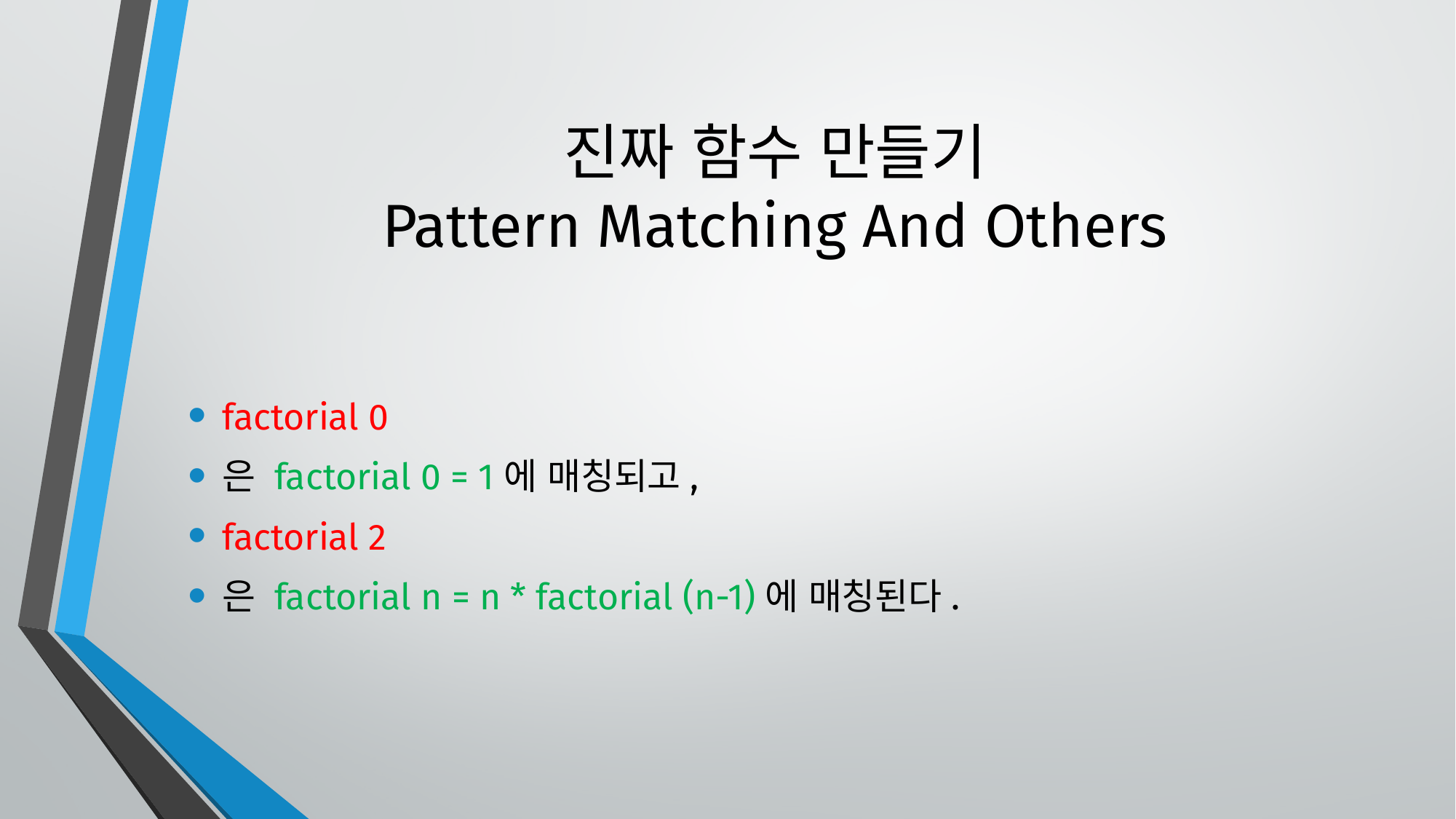

# 진짜 함수 만들기 Pattern Matching And Others
factorial 0
은 factorial 0 = 1에 매칭되고,
factorial 2
은 factorial n = n * factorial (n-1)에 매칭된다.